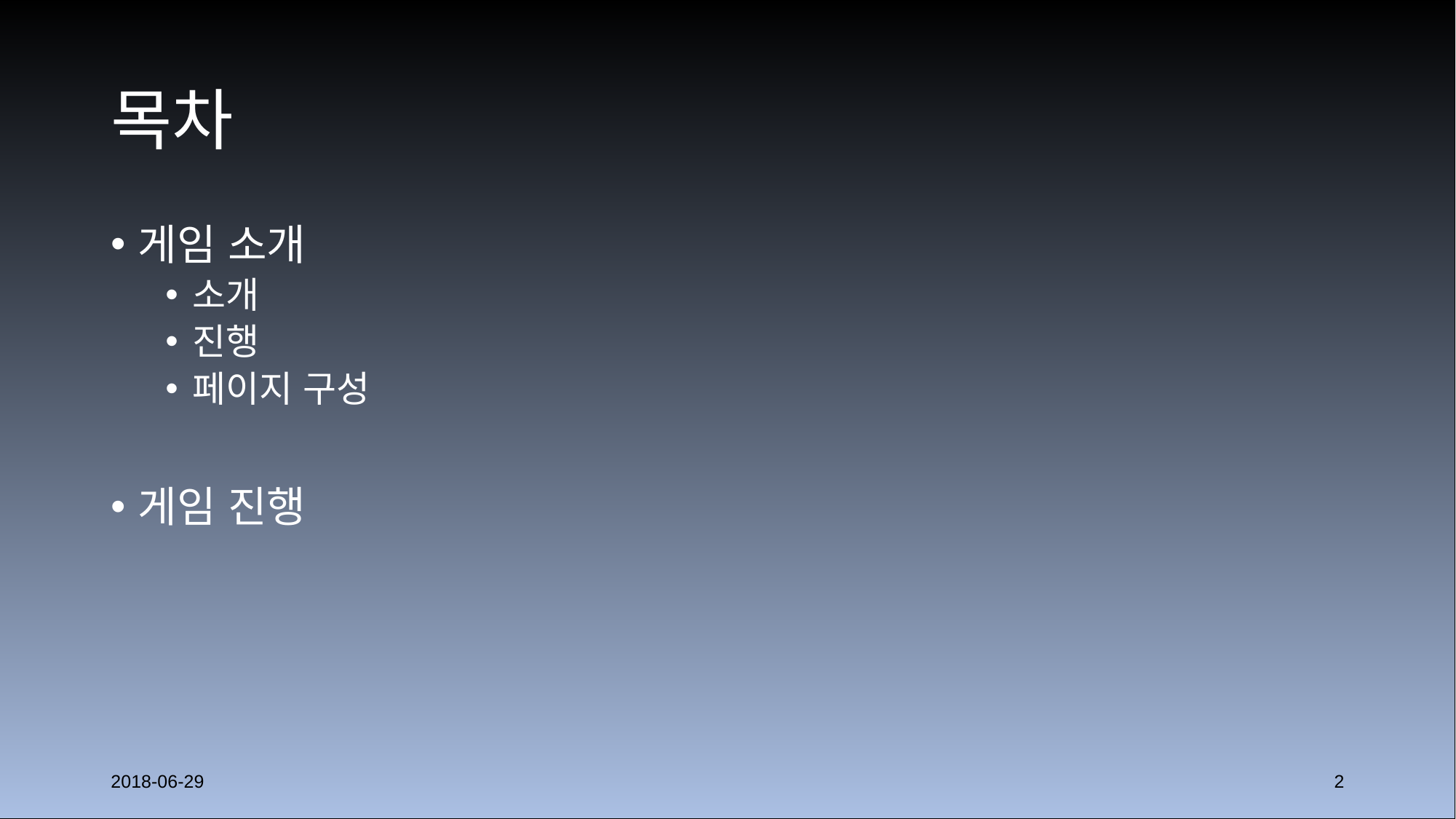

# 목차
게임 소개
소개
진행
페이지 구성

게임 진행

2018-06-29
2